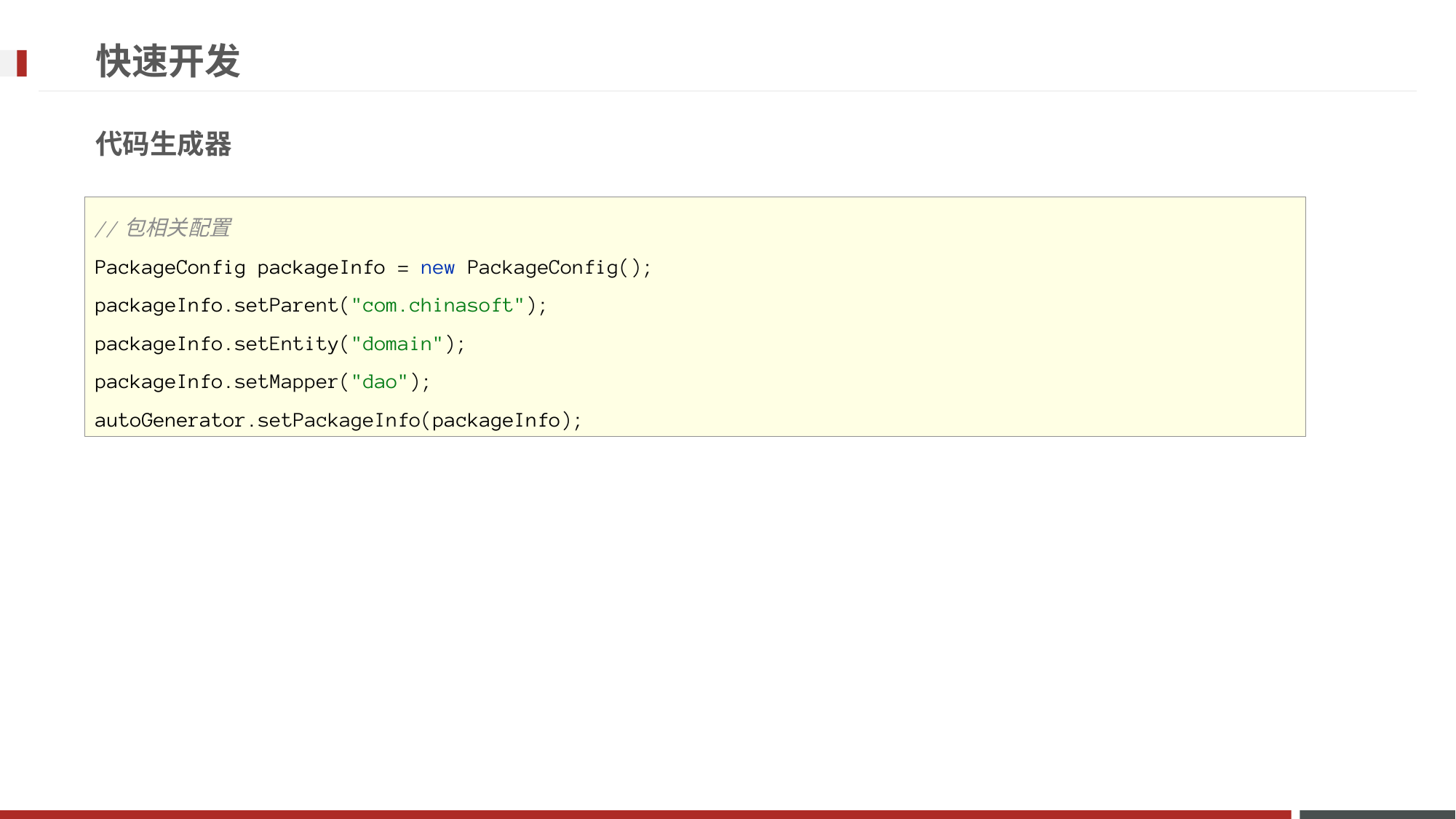

# 快速开发
代码生成器

//包相关配置
PackageConfig packageInfo = new PackageConfig();
packageInfo.setParent("com.chinasoft");
packageInfo.setEntity("domain");
packageInfo.setMapper("dao");
autoGenerator.setPackageInfo(packageInfo);